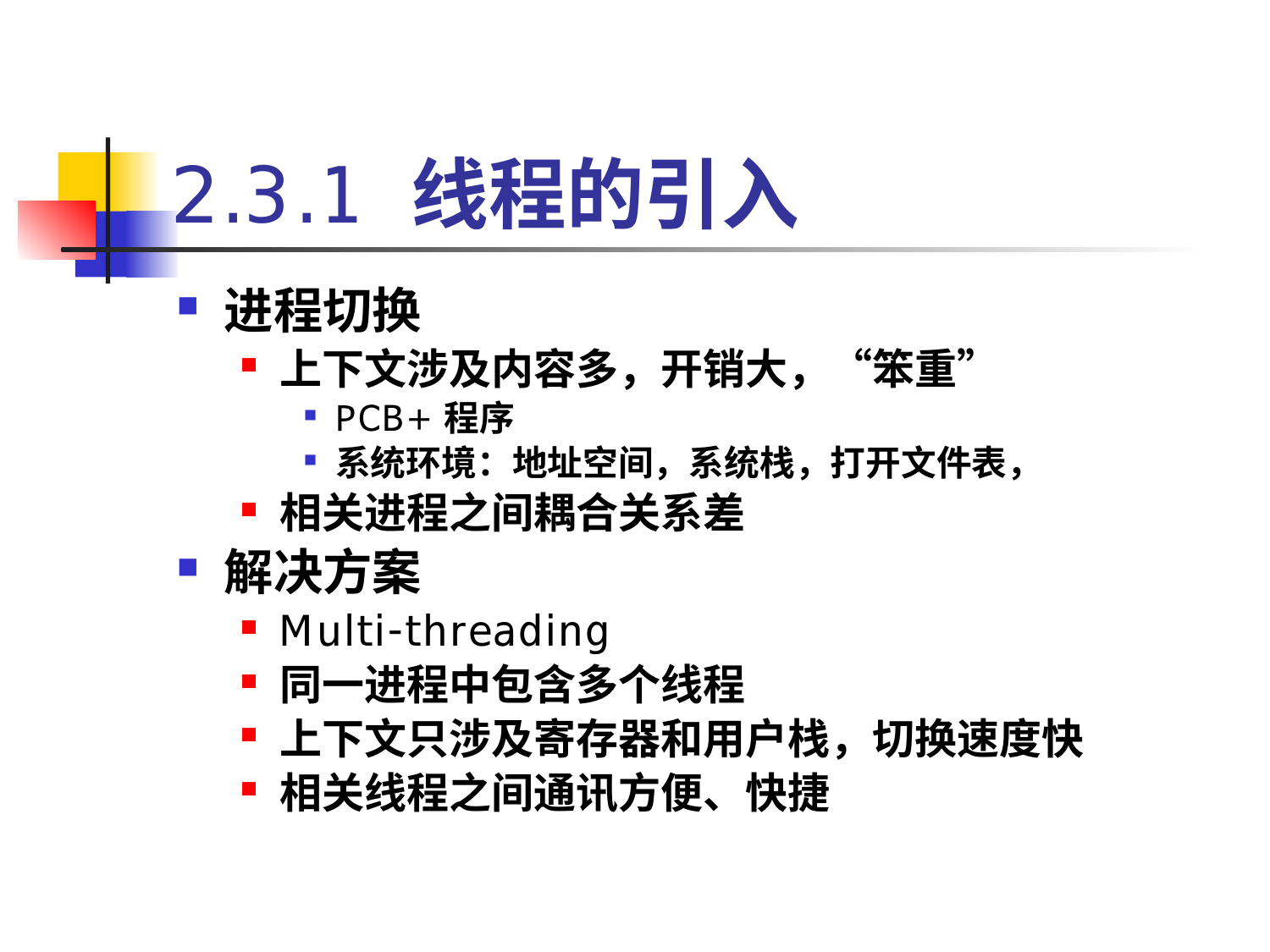

# 2.3.1 线程的引入
进程切换
上下文涉及内容多，开销大，“笨重”
PCB+程序
系统环境：地址空间，系统栈，打开文件表，
相关进程之间耦合关系差
解决方案
Multi-threading
同一进程中包含多个线程
上下文只涉及寄存器和用户栈，切换速度快
相关线程之间通讯方便、快捷